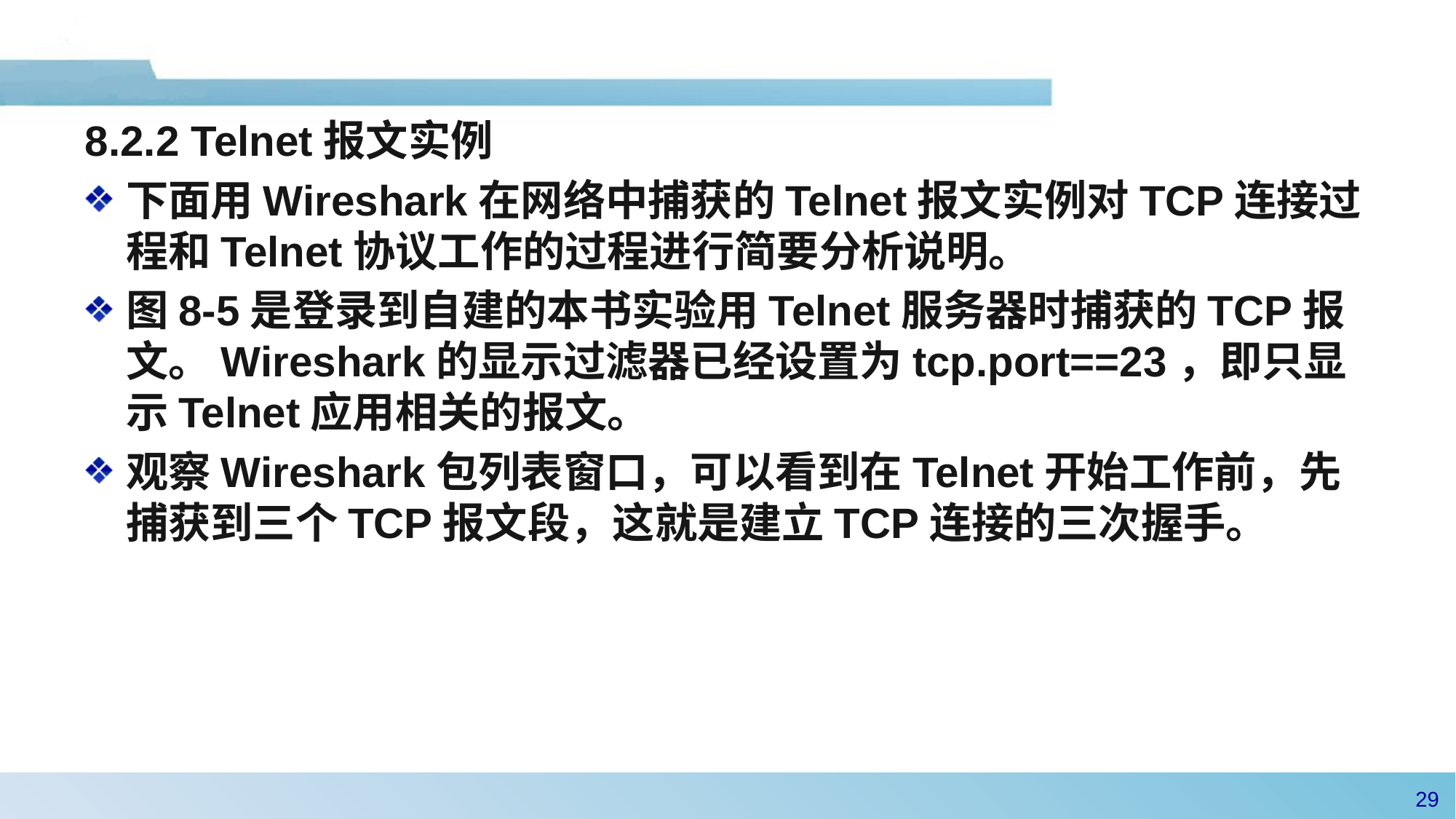

#
8.2.2 Telnet报文实例
下面用Wireshark在网络中捕获的Telnet报文实例对TCP连接过程和Telnet协议工作的过程进行简要分析说明。
图8-5是登录到自建的本书实验用Telnet服务器时捕获的TCP报文。Wireshark的显示过滤器已经设置为tcp.port==23，即只显示Telnet应用相关的报文。
观察Wireshark包列表窗口，可以看到在Telnet开始工作前，先捕获到三个TCP报文段，这就是建立TCP连接的三次握手。
29